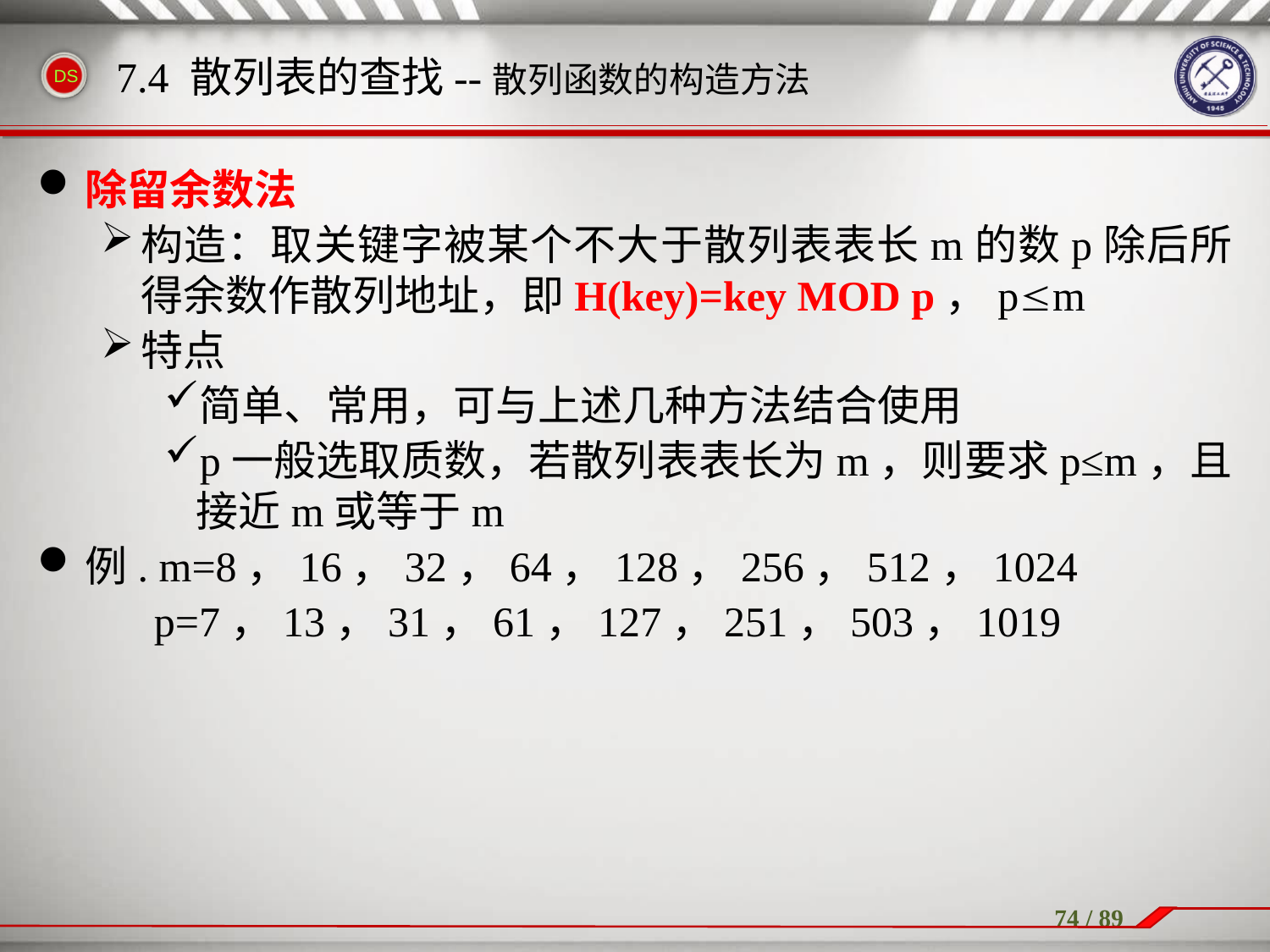

除留余数法
构造：取关键字被某个不大于散列表表长m的数p除后所得余数作散列地址，即H(key)=key MOD p，p≤m
特点
简单、常用，可与上述几种方法结合使用
p一般选取质数，若散列表表长为m，则要求p≤m，且接近m或等于m
例. m=8，16，32，64，128，256，512，1024
           p=7，13，31，61，127，251，503，1019
7.4 散列表的查找--散列函数的构造方法